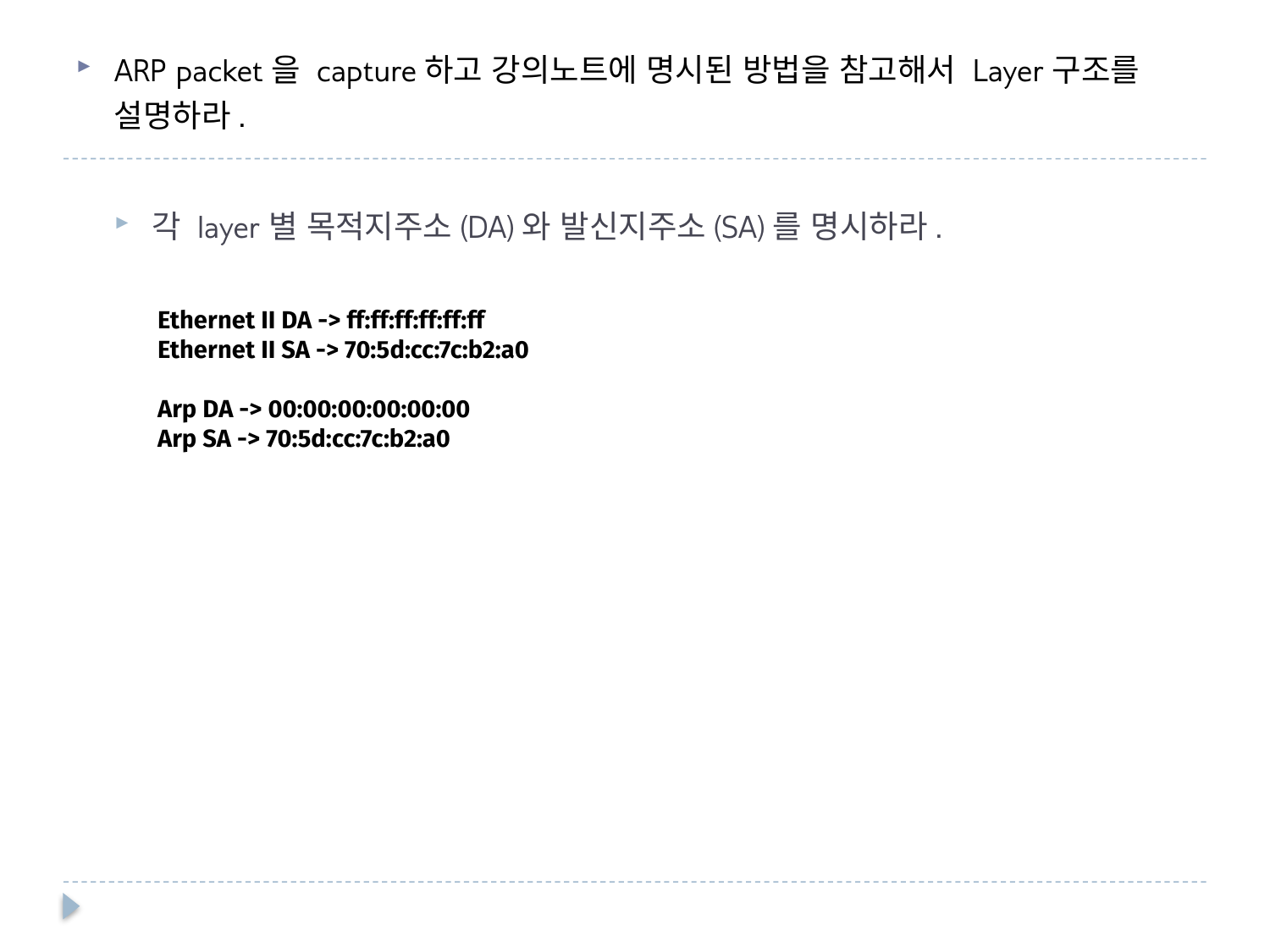

ARP packet을 capture하고 강의노트에 명시된 방법을 참고해서 Layer구조를 설명하라.

각 layer별 목적지주소(DA)와 발신지주소(SA)를 명시하라.
Ethernet II DA -> ff:ff:ff:ff:ff:ff
Ethernet II SA -> 70:5d:cc:7c:b2:a0

Arp DA -> 00:00:00:00:00:00
Arp SA -> 70:5d:cc:7c:b2:a0